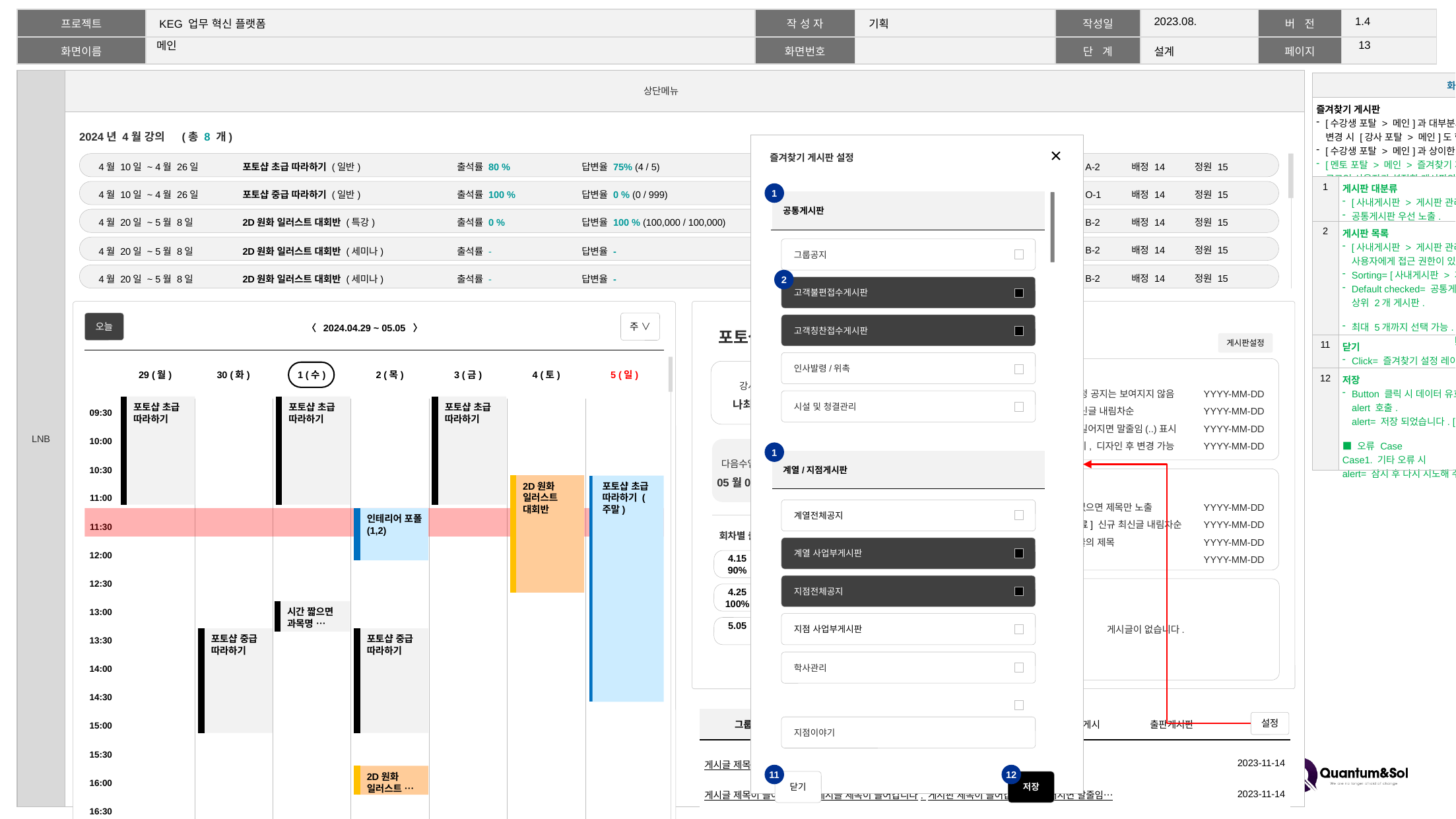

13

# 메인
| 화면 설명 |  |
| --- | --- |
| 즐겨찾기 게시판 [수강생 포탈 > 메인]과 대부분의 기능 동일함. 수강생 포탈의 전책 변경 시 [강사 포탈 > 메인]도 함께 적용. [수강생 포탈 > 메인]과 상이한 기능은 화면 설명 내 초록색으로 기입함. [멘토 포탈 > 메인 > 즐겨찾기 게시판]과 기능 동일함. 로그인 사용자가 설정한 게시판의 최신 게시글 모아 보기 영역. |  |
| 1 | 게시판 대분류 [사내게시판 > 게시판 관리]의 고정 대분류로 카테고리 분리. 공통게시판 우선 노출. |
| 2 | 게시판 목록 [사내게시판 > 게시판 관리]에 등록된 게시판들 중 로그인 사용자에게 접근 권한이 있는 게시판 전체 목록. Sorting= [사내게시판 > 게시판 관리]에 저장된 순번. Default checked= 공통게시판 상위 3개 순번, 계열/지점게시판 상위 2개 게시판. 최대 5개까지 선택 가능. 5개 초과 선택 시 alert. > Alert= 최대 5개까지 선택 가능합니다. [확인] |
| 11 | 닫기 Click= 즐겨찾기 설정 레이어 팝업 종료. |
| 12 | 저장 Button 클릭 시 데이터 유효성 체크 후 정상일 경우 DB 저장 및 alert 호출. alert= 저장 되었습니다. [확인] ■ 오류 Case Case1. 기타 오류 시 alert= 잠시 후 다시 시도해 주세요. [확인] |
2024년 4월 강의
(총 8 개)
즐겨찾기 게시판 설정

| 월수금화목 | 09:30 | 05층 A-2 | 배정 14 | 정원 15 |
| --- | --- | --- | --- | --- |
| 4월 10일 ~ 4월 26일 | 포토샵 초급 따라하기 (일반) | 출석률 80 % | 답변율 75% (4 / 5) | 만족도 ★100 |
| --- | --- | --- | --- | --- |

| 4월 10일 ~ 4월 26일 | 포토샵 중급 따라하기 (일반) | 출석률 100 % | 답변율 0 % (0 / 999) | 만족도 ★75 |
| --- | --- | --- | --- | --- |
| 화목 | 11:30 | 06층 O-1 | 배정 14 | 정원 15 |
| --- | --- | --- | --- | --- |
1
| 공통게시판 |
| --- |

| 월수금월수 | 14:00 | 05층 B-2 | 배정 14 | 정원 15 |
| --- | --- | --- | --- | --- |
| 4월 20일 ~ 5월 8일 | 2D원화 일러스트 대회반 (특강) | 출석률 0 % | 답변율 100 % (100,000 / 100,000) | 만족도 ★75 |
| --- | --- | --- | --- | --- |

| 화목금화목 | 16:00 | 05층 B-2 | 배정 14 | 정원 15 |
| --- | --- | --- | --- | --- |
그룹공지
| 4월 20일 ~ 5월 8일 | 2D원화 일러스트 대회반 (세미나) | 출석률 - | 답변율 - | 만족도 - |
| --- | --- | --- | --- | --- |

| 화목금화목 | 16:00 | 05층 B-2 | 배정 14 | 정원 15 |
| --- | --- | --- | --- | --- |
| 4월 20일 ~ 5월 8일 | 2D원화 일러스트 대회반 (세미나) | 출석률 - | 답변율 - | 만족도 - |
| --- | --- | --- | --- | --- |
2
고객불편접수게시판

오늘
주 ∨

포토샵 초급 따라하기
포토샵 초급 따라하기
포토샵 초급 따라하기
2D원화 일러스트 대회반
2D원화 일러스트 …
포토샵 초급 따라하기 (주말)

인테리어 포폴 (1,2)
시간 짧으면 과목명 …
포토샵 중급 따라하기
포토샵 중급 따라하기
고객칭찬접수게시판
|  | 〈 2024.04.29 ~ 05.05 〉 |  |
| --- | --- | --- |
포토샵 초급 따라하기 >
게시판설정
공지사항 >
상단 고정 공지는 보여지지 않음
신규 최신글 내림차순
제목이 길어지면 말줄임(..)표시
4개 까지, 디자인 후 변경 가능
YYYY-MM-DD
YYYY-MM-DD
YYYY-MM-DD
YYYY-MM-DD
강사
나최고
강의기간 2024.04.10~2024.04.26
강의시간 월수금  09:30~11:30
강의실 5층 104C
다음수업일
05월05일
출석률
77%
교재안내
2건
준비물
있음
Q&A >
답변이 없으면 제목만 노출
[답변완료] 신규 최신글 내림차순
ㄴ 답변글의 제목
4개 까지
YYYY-MM-DD
YYYY-MM-DD
YYYY-MM-DD
YYYY-MM-DD
회차별 출석률

4.15
90%
4.17
50%
4.19
30%
4.21
100%
4.23
100%
자료실 >
게시글이 없습니다.
4.25
100%
4.27
100%
4.29
100%
5.01

5.03

5.05

5.07

5.09

5.11

인사발령/위촉
|  | 29 (월) | 30 (화) | 1 (수) | 2 (목) | 3 (금) | 4 (토) | 5 (일) |
| --- | --- | --- | --- | --- | --- | --- | --- |
시설 및 청결관리
| 09:30 |  |  |  |  |  |  |  |
| --- | --- | --- | --- | --- | --- | --- | --- |
| 10:00 |  |  |  |  |  |  |  |
| 10:30 |  |  |  |  |  |  |  |
| 11:00 |  |  |  |  |  |  |  |
| 11:30 |  |  |  |  |  |  |  |
| 12:00 |  |  |  |  |  |  |  |
| 12:30 |  |  |  |  |  |  |  |
| 13:00 |  |  |  |  |  |  |  |
| 13:30 |  |  |  |  |  |  |  |
| 14:00 |  |  |  |  |  |  |  |
| 14:30 |  |  |  |  |  |  |  |
| 15:00 |  |  |  |  |  |  |  |
| 15:30 |  |  |  |  |  |  |  |
| 16:00 |  |  |  |  |  |  |  |
| 16:30 |  |  |  |  |  |  |  |
1
| 계열/지점게시판 |
| --- |
계열전체공지

계열 사업부게시판
지점전체공지
지점 사업부게시판
학사관리
| 그룹공지 | 계열 전체 | 계열 교육부 | 교육부 전체 게시 | 출판게시판 |  |
| --- | --- | --- | --- | --- | --- |
설정
지점이야기
| 게시글 제목이 들어갑니다. | 2023-11-14 |
| --- | --- |
| 게시글 제목이 들어갑니다. 게시글 제목이 들어갑니다. 게시판 제목이 들어갑니다. 길어지면 말줄임… | 2023-11-14 |
| 게시글 제목이 들어갑니다. | 2023-11-14 |
| 게시글 제목이 들어갑니다. | 2023-11-14 |
11
12
닫기
저장